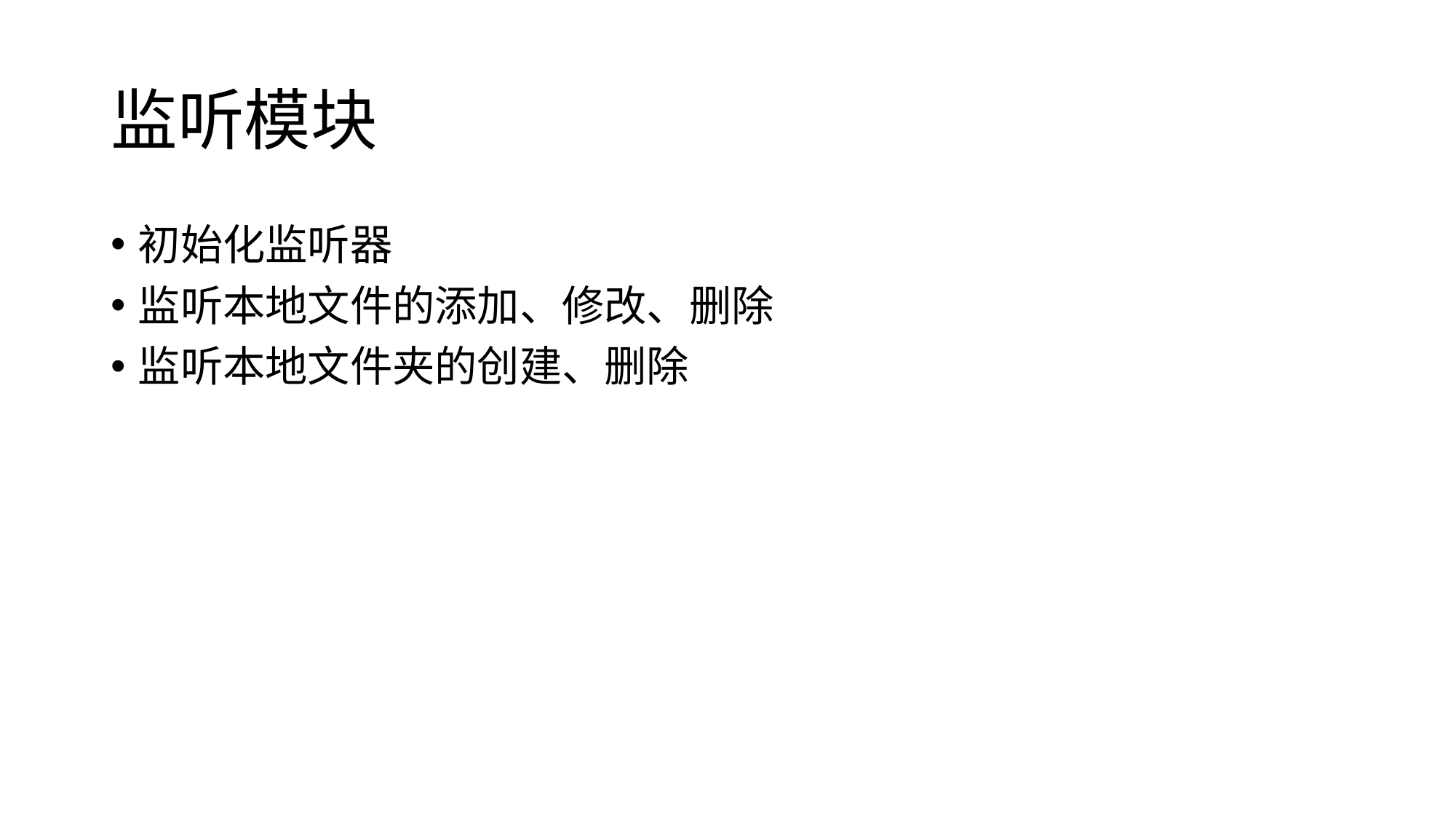

# 监听模块
初始化监听器
监听本地文件的添加、修改、删除
监听本地文件夹的创建、删除